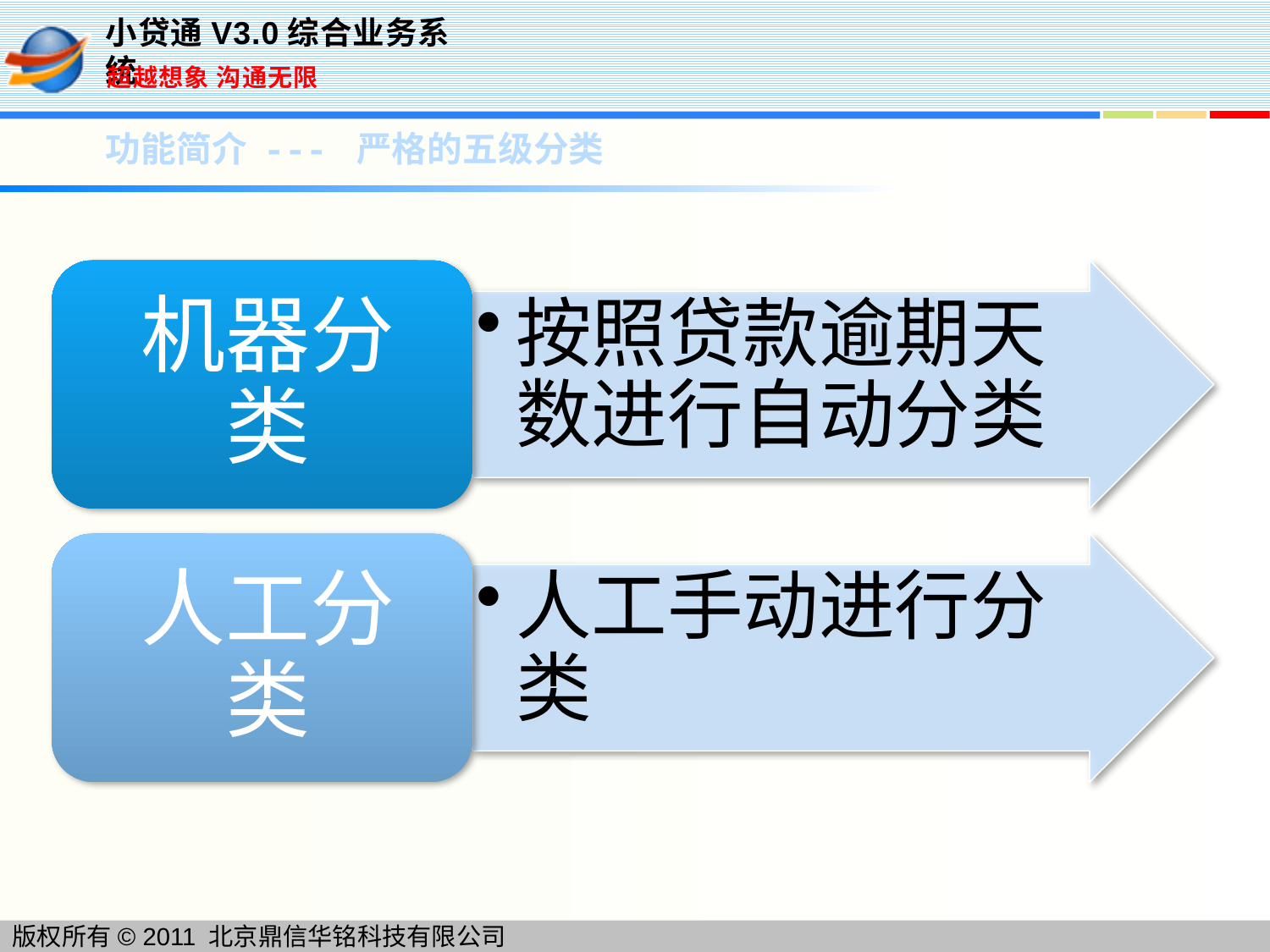

功能简介 --- 严格的五级分类
按照贷款逾期天数进行自动分类
机器分类
人工手动进行分类
人工分类